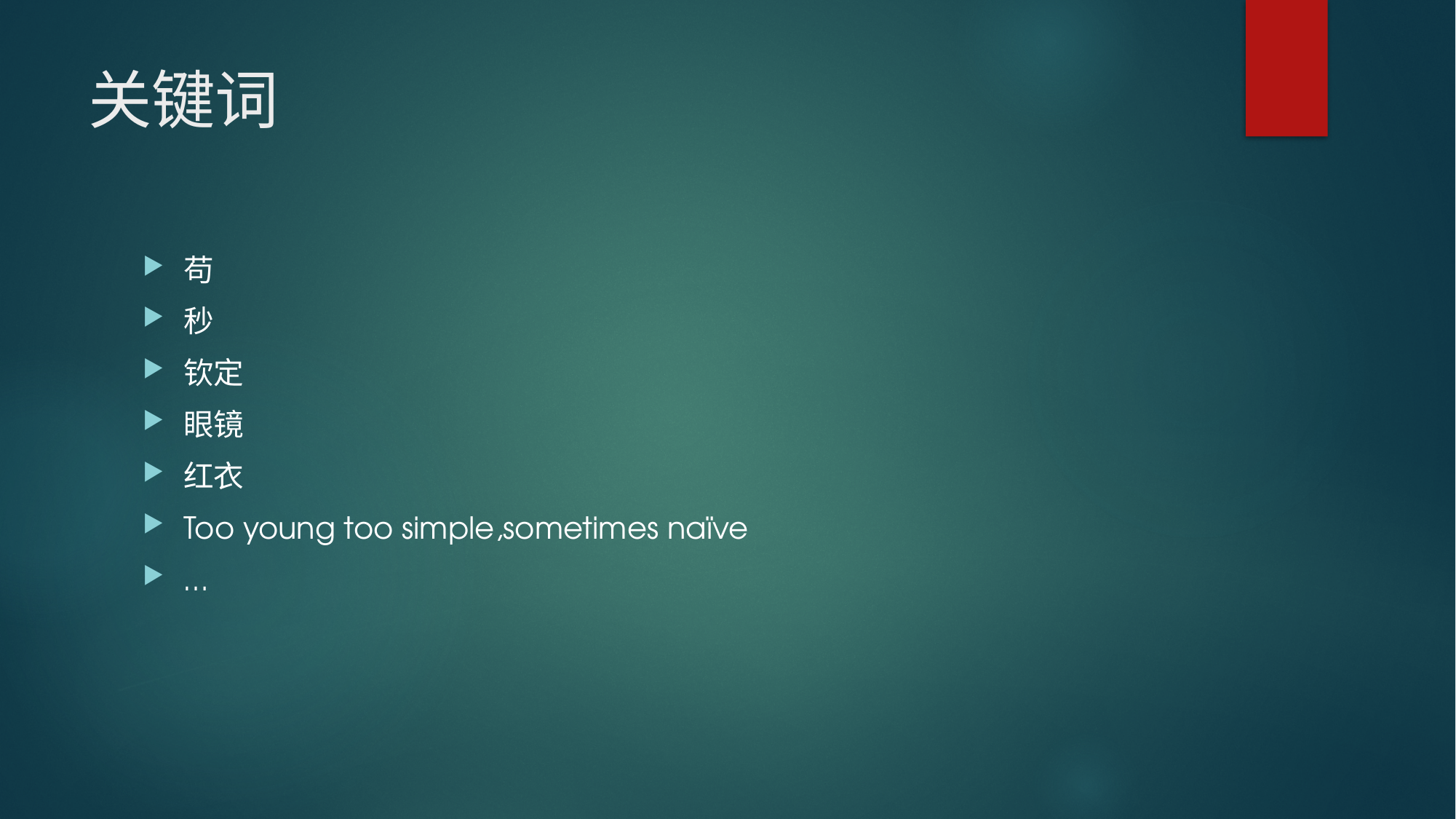

# 关键词
苟
秒
钦定
眼镜
红衣
Too young too simple,sometimes naïve
…